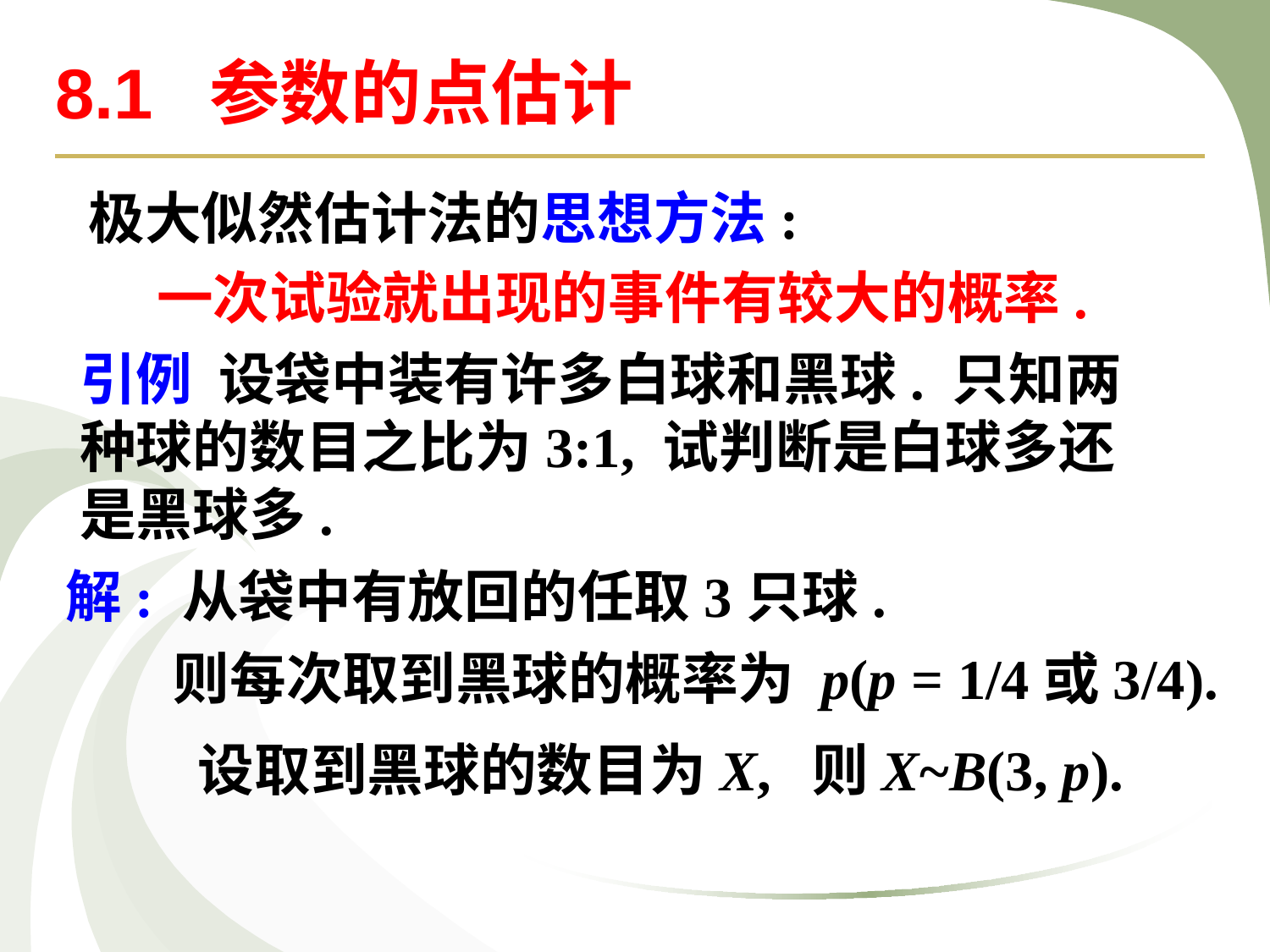

8.1  参数的点估计
极大似然估计法的思想方法:
一次试验就出现的事件有较大的概率.
引例  设袋中装有许多白球和黑球. 只知两
种球的数目之比为3:1, 试判断是白球多还
是黑球多.
解: 从袋中有放回的任取3只球.
则每次取到黑球的概率为 p(p = 1/4或3/4).
设取到黑球的数目为X,
则X~B(3, p).